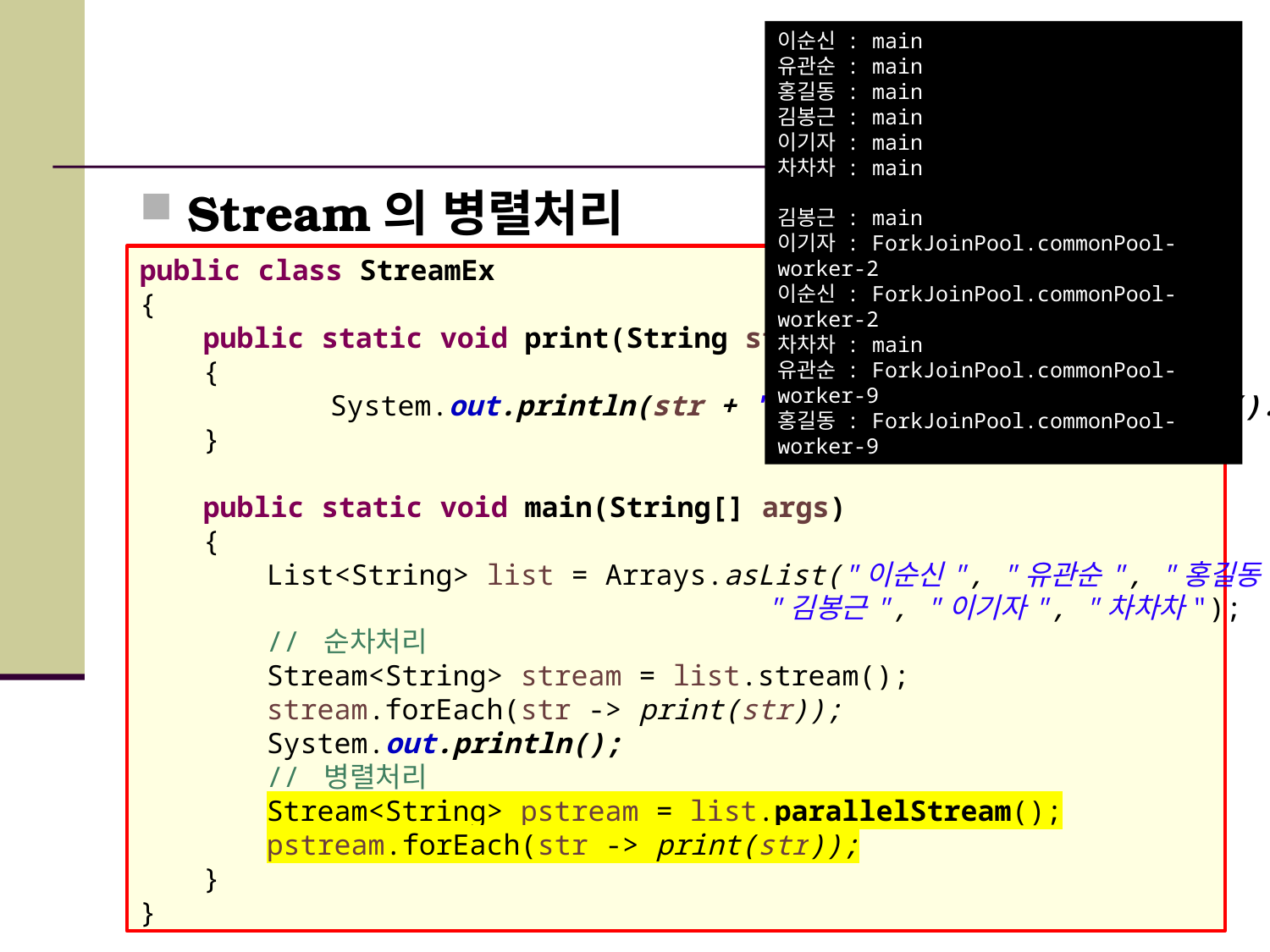

이순신 : main
유관순 : main
홍길동 : main
김봉근 : main
이기자 : main
차차차 : main

김봉근 : main
이기자 : ForkJoinPool.commonPool-worker-2
이순신 : ForkJoinPool.commonPool-worker-2
차차차 : main
유관순 : ForkJoinPool.commonPool-worker-9
홍길동 : ForkJoinPool.commonPool-worker-9
#
Stream의 병렬처리
public class StreamEx
{
public static void print(String str)
{
	System.out.println(str + " : " + Thread.currentThread().getName());
}

public static void main(String[] args)
{
List<String> list = Arrays.asList("이순신", "유관순", "홍길동",
  			       "김봉근", "이기자", "차차차");
// 순차처리
Stream<String> stream = list.stream();
stream.forEach(str -> print(str));
System.out.println();
// 병렬처리
Stream<String> pstream = list.parallelStream();
pstream.forEach(str -> print(str));
}
}
45